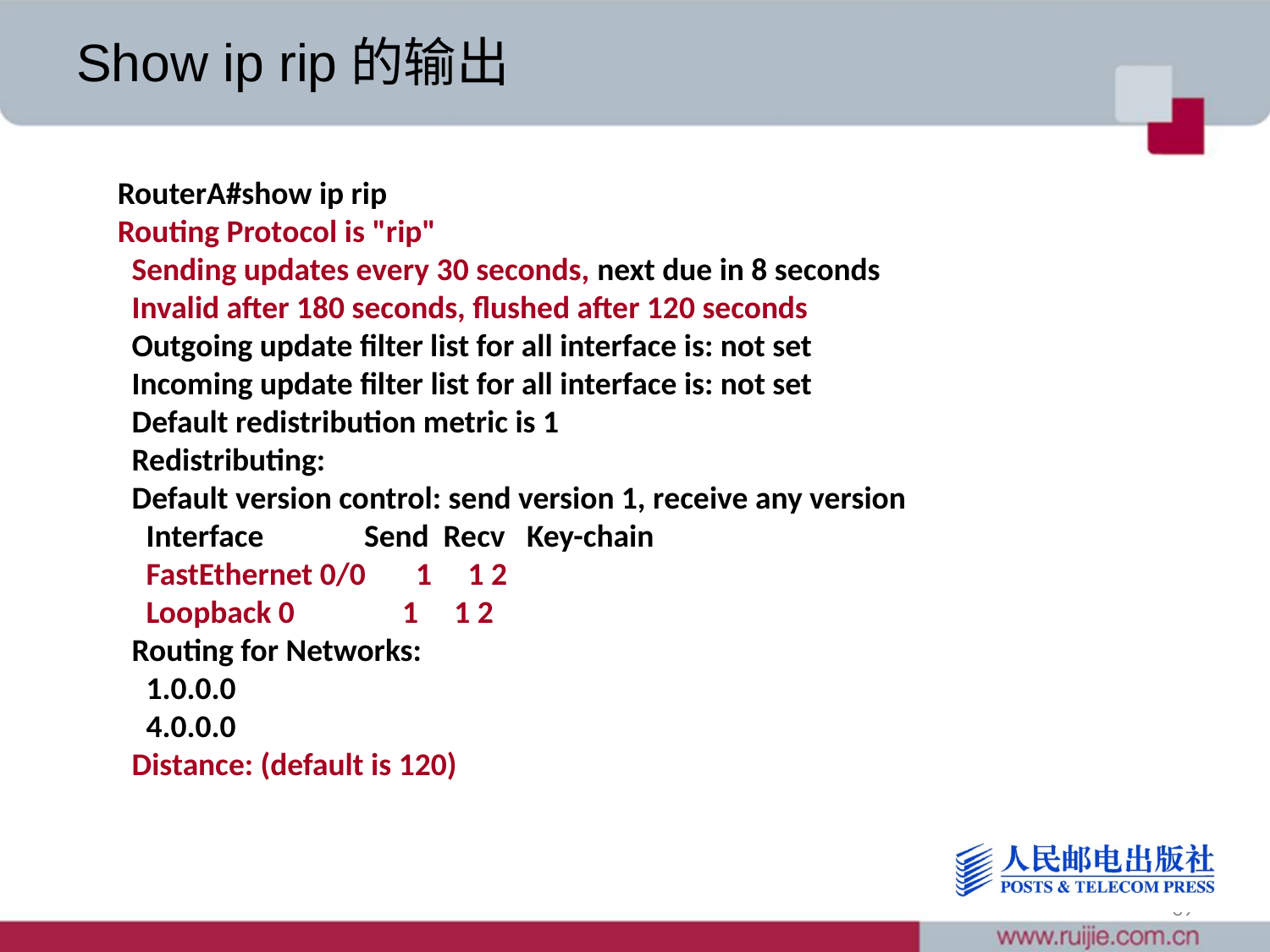

# Show ip rip的输出
RouterA#show ip rip
Routing Protocol is "rip"
  Sending updates every 30 seconds, next due in 8 seconds
  Invalid after 180 seconds, flushed after 120 seconds
  Outgoing update filter list for all interface is: not set
  Incoming update filter list for all interface is: not set
  Default redistribution metric is 1
  Redistributing:
  Default version control: send version 1, receive any version
    Interface              Send  Recv   Key-chain
    FastEthernet 0/0       1     1 2
    Loopback 0               1     1 2
  Routing for Networks:
    1.0.0.0
    4.0.0.0
  Distance: (default is 120)
39